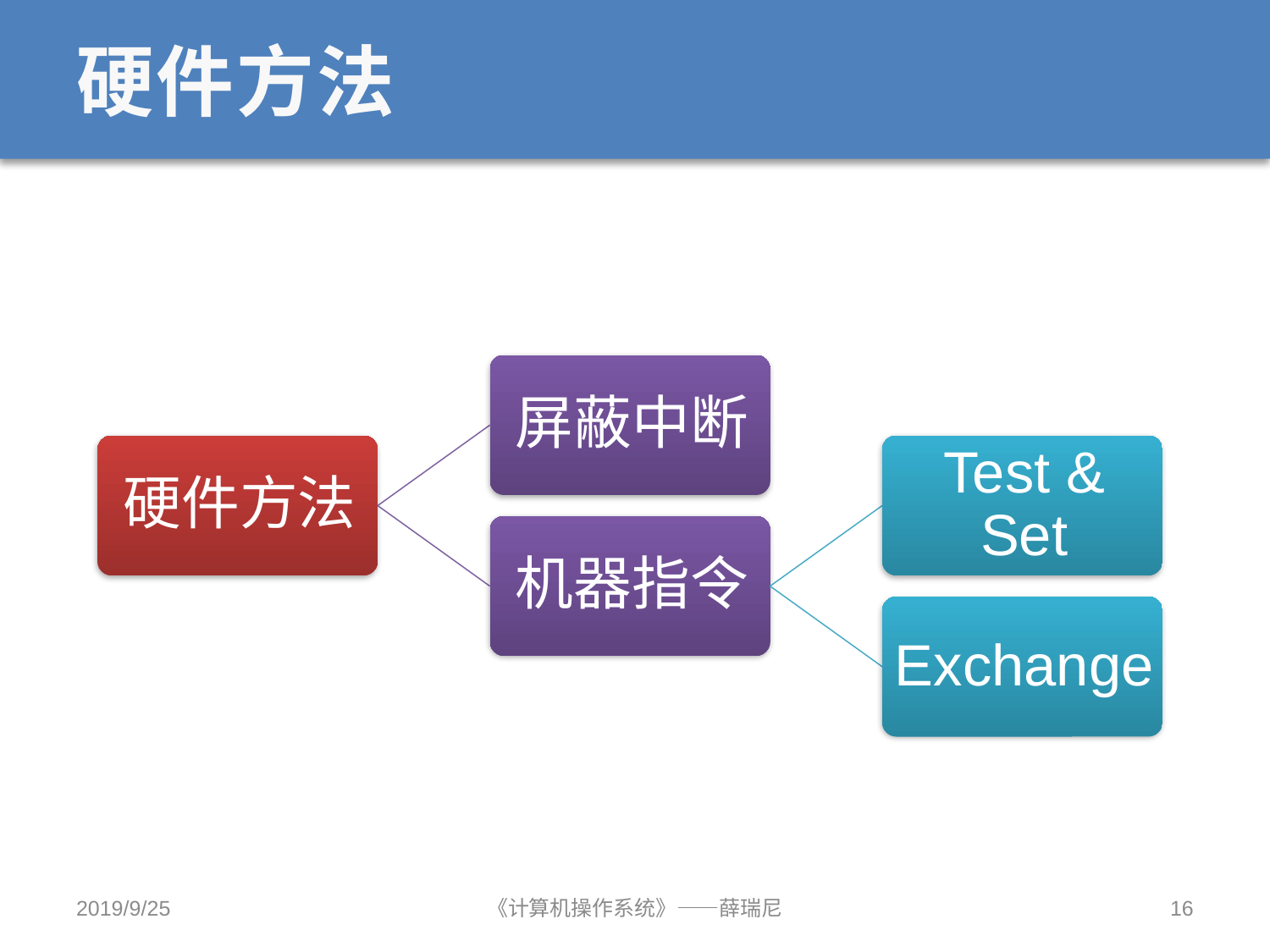

# 硬件方法
硬件方法

屏蔽中断

机器指令

Test & Set

Exchange
2019/9/25
《计算机操作系统》——薛瑞尼
16